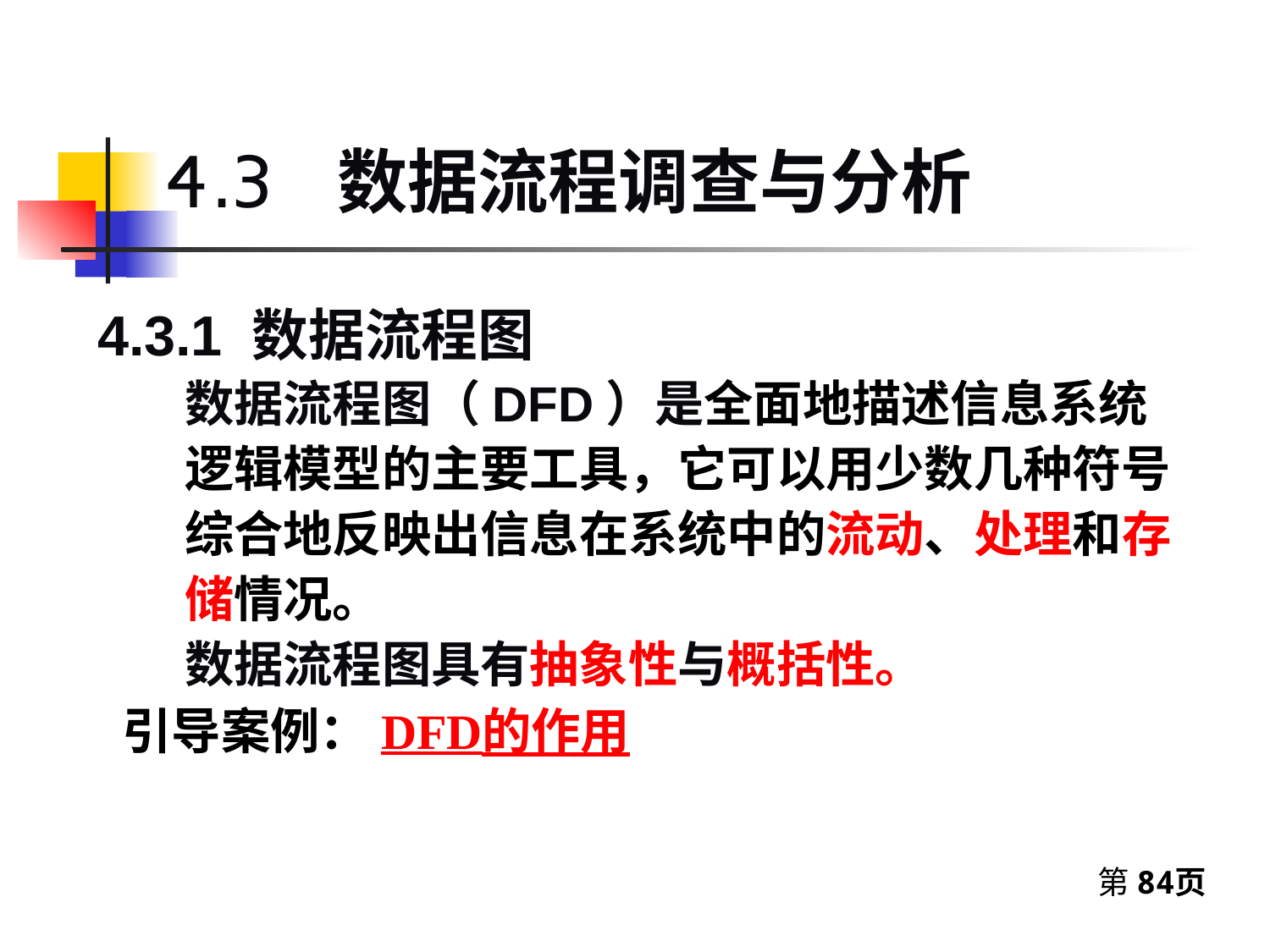

4.3  数据流程调查与分析
4.3.1 数据流程图
数据流程图（DFD）是全面地描述信息系统逻辑模型的主要工具，它可以用少数几种符号综合地反映出信息在系统中的流动、处理和存储情况。
数据流程图具有抽象性与概括性。
引导案例：DFD的作用